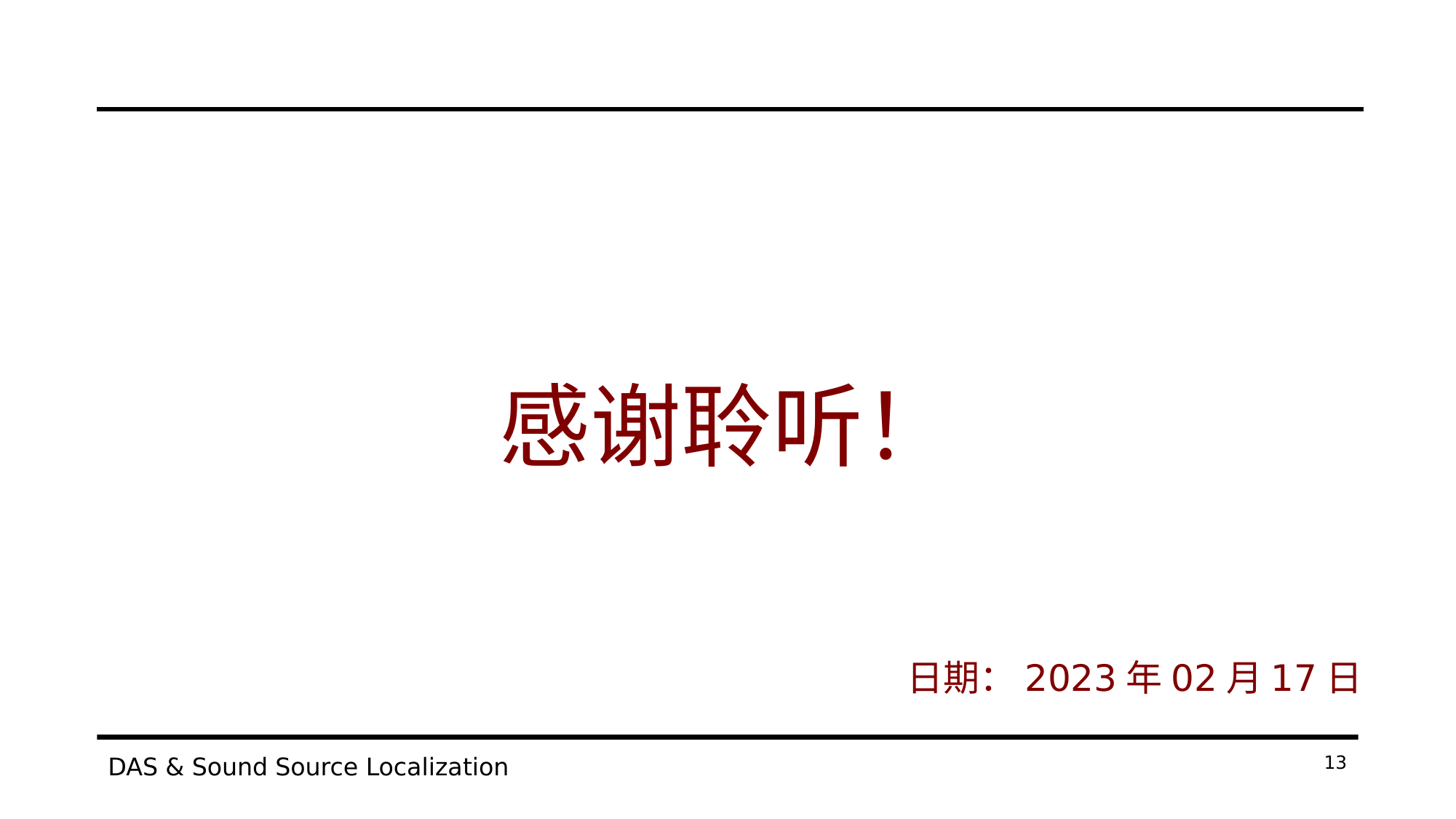

感谢聆听！
日期：2023年02月17日
DAS & Sound Source Localization
13